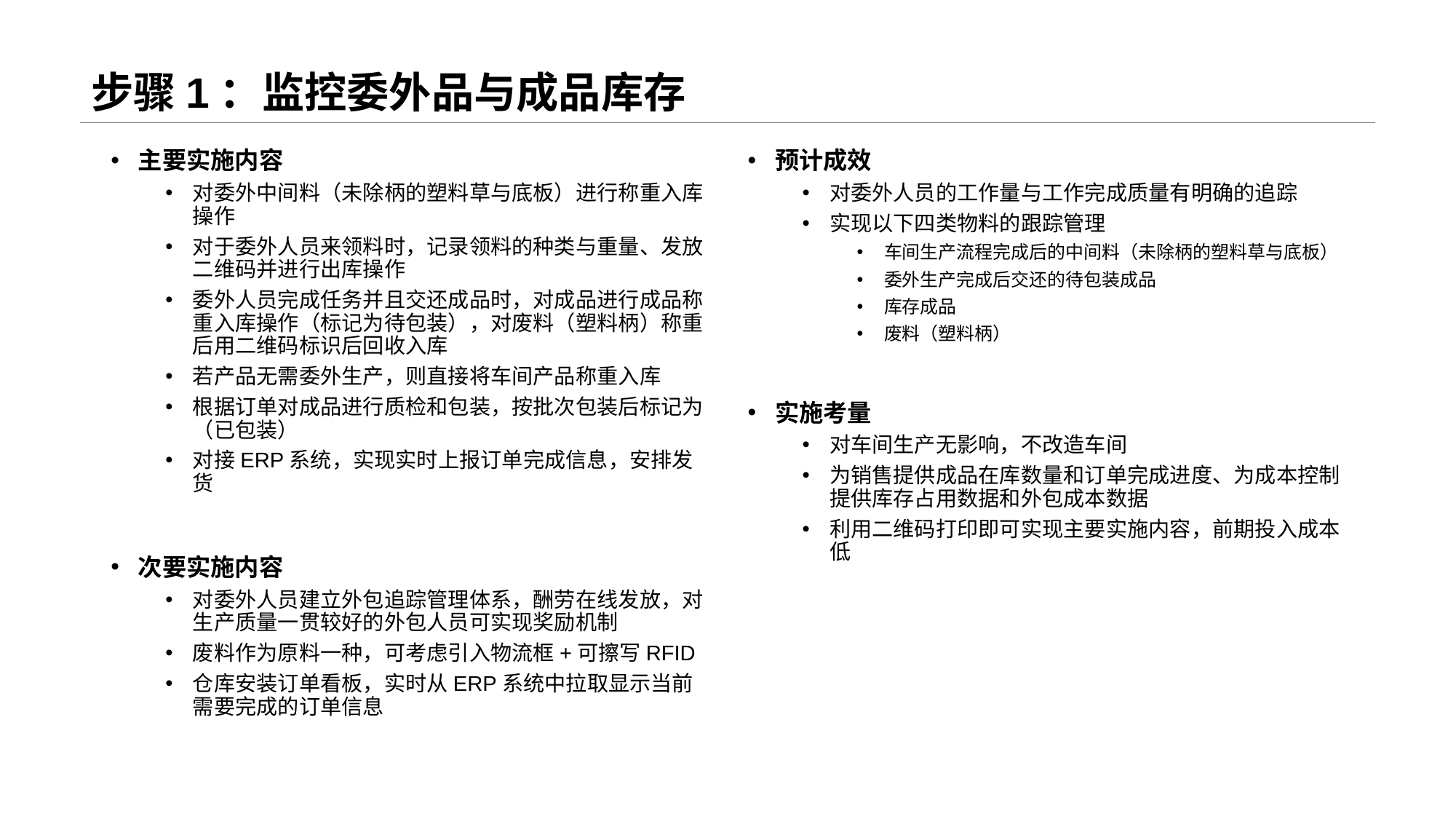

# 步骤1：监控委外品与成品库存
主要实施内容
对委外中间料（未除柄的塑料草与底板）进行称重入库操作
对于委外人员来领料时，记录领料的种类与重量、发放二维码并进行出库操作
委外人员完成任务并且交还成品时，对成品进行成品称重入库操作（标记为待包装），对废料（塑料柄）称重后用二维码标识后回收入库
若产品无需委外生产，则直接将车间产品称重入库
根据订单对成品进行质检和包装，按批次包装后标记为（已包装）
对接ERP系统，实现实时上报订单完成信息，安排发货

次要实施内容
对委外人员建立外包追踪管理体系，酬劳在线发放，对生产质量一贯较好的外包人员可实现奖励机制
废料作为原料一种，可考虑引入物流框+可擦写RFID
仓库安装订单看板，实时从ERP系统中拉取显示当前需要完成的订单信息
预计成效
对委外人员的工作量与工作完成质量有明确的追踪
实现以下四类物料的跟踪管理
车间生产流程完成后的中间料（未除柄的塑料草与底板）
委外生产完成后交还的待包装成品
库存成品
废料（塑料柄）

实施考量
对车间生产无影响，不改造车间
为销售提供成品在库数量和订单完成进度、为成本控制提供库存占用数据和外包成本数据
利用二维码打印即可实现主要实施内容，前期投入成本低